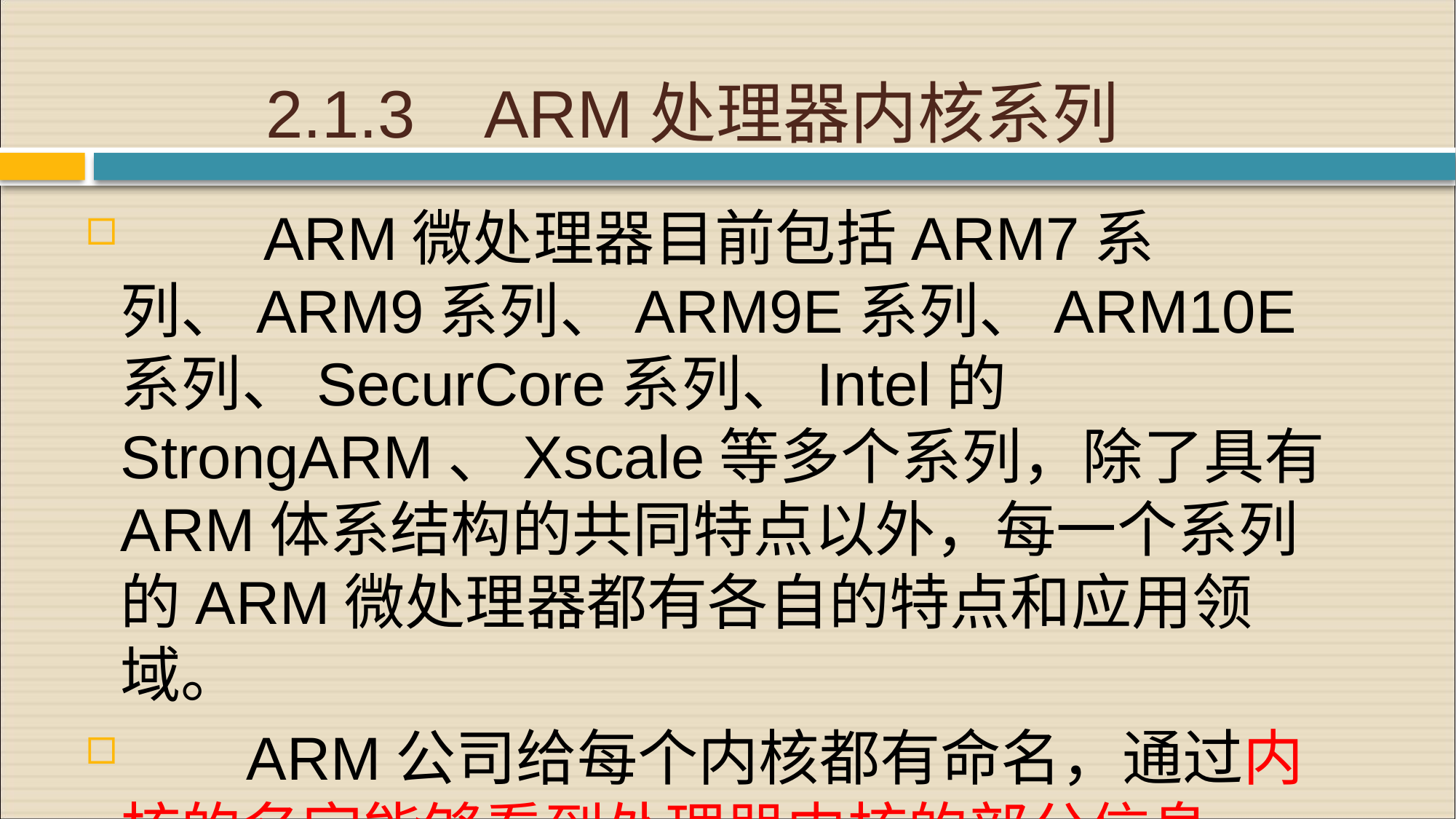

# 2.1.3	ARM处理器内核系列
	  ARM微处理器目前包括ARM7系列、ARM9系列、ARM9E系列、ARM10E系列、SecurCore系列、Intel的StrongARM、Xscale等多个系列，除了具有ARM体系结构的共同特点以外，每一个系列的ARM微处理器都有各自的特点和应用领域。
	 ARM公司给每个内核都有命名，通过内核的名字能够看到处理器内核的部分信息。